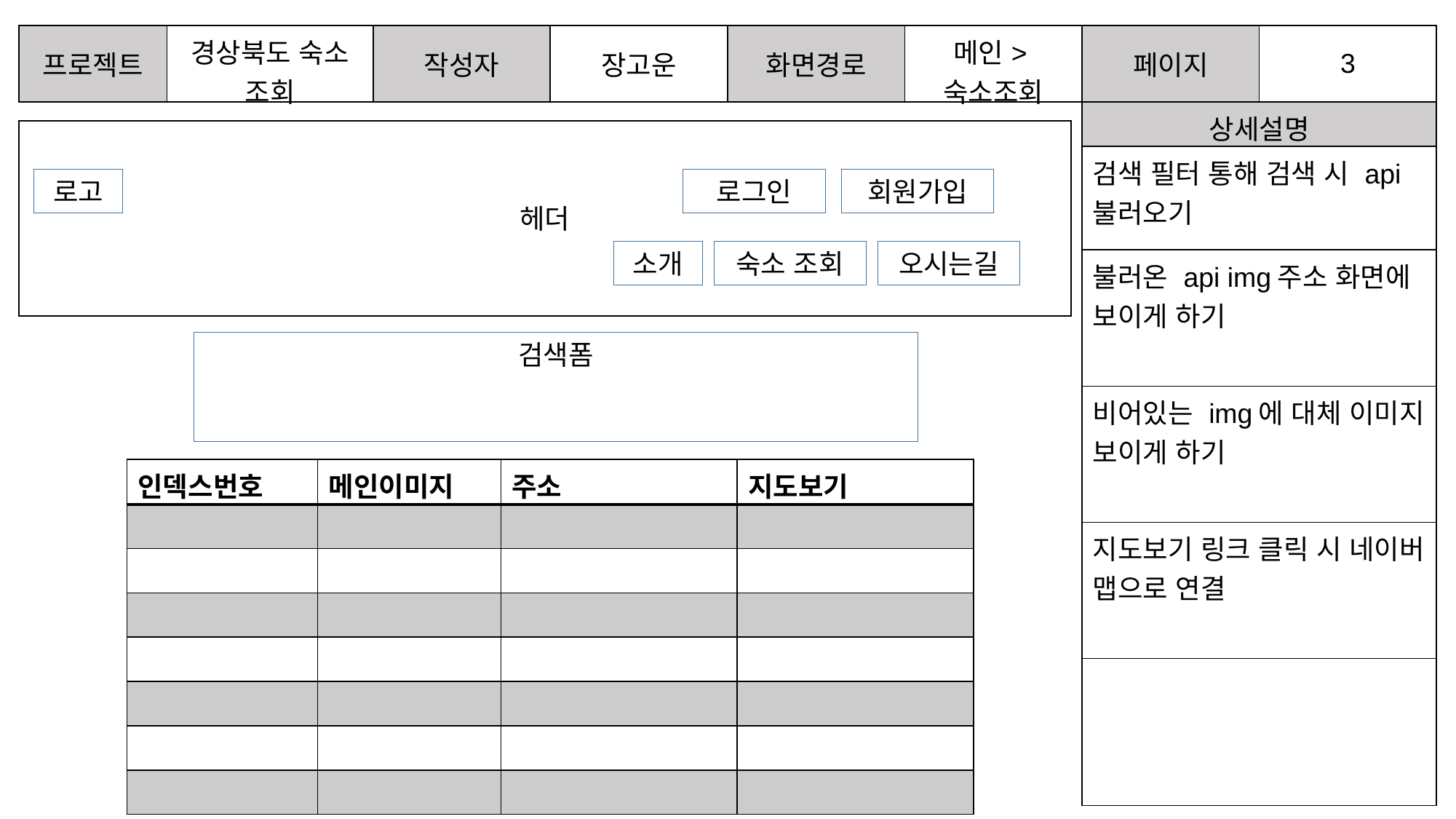

| 프로젝트 | 경상북도 숙소 조회 | 작성자 | 장고운 | 화면경로 | 메인>숙소조회 | 페이지 | 3 |
| --- | --- | --- | --- | --- | --- | --- | --- |
| 상세설명 |
| --- |
| 검색 필터 통해 검색 시 api 불러오기 |
| 불러온 api img주소 화면에 보이게 하기 |
| 비어있는 img에 대체 이미지 보이게 하기 |
| 지도보기 링크 클릭 시 네이버 맵으로 연결 |
|  |
헤더
로고
로그인
회원가입
소개
숙소 조회
오시는길
검색폼

| 인덱스번호 | 메인이미지 | 주소 | 지도보기 |
| --- | --- | --- | --- |
|  |  |  |  |
|  |  |  |  |
|  |  |  |  |
|  |  |  |  |
|  |  |  |  |
|  |  |  |  |
|  |  |  |  |